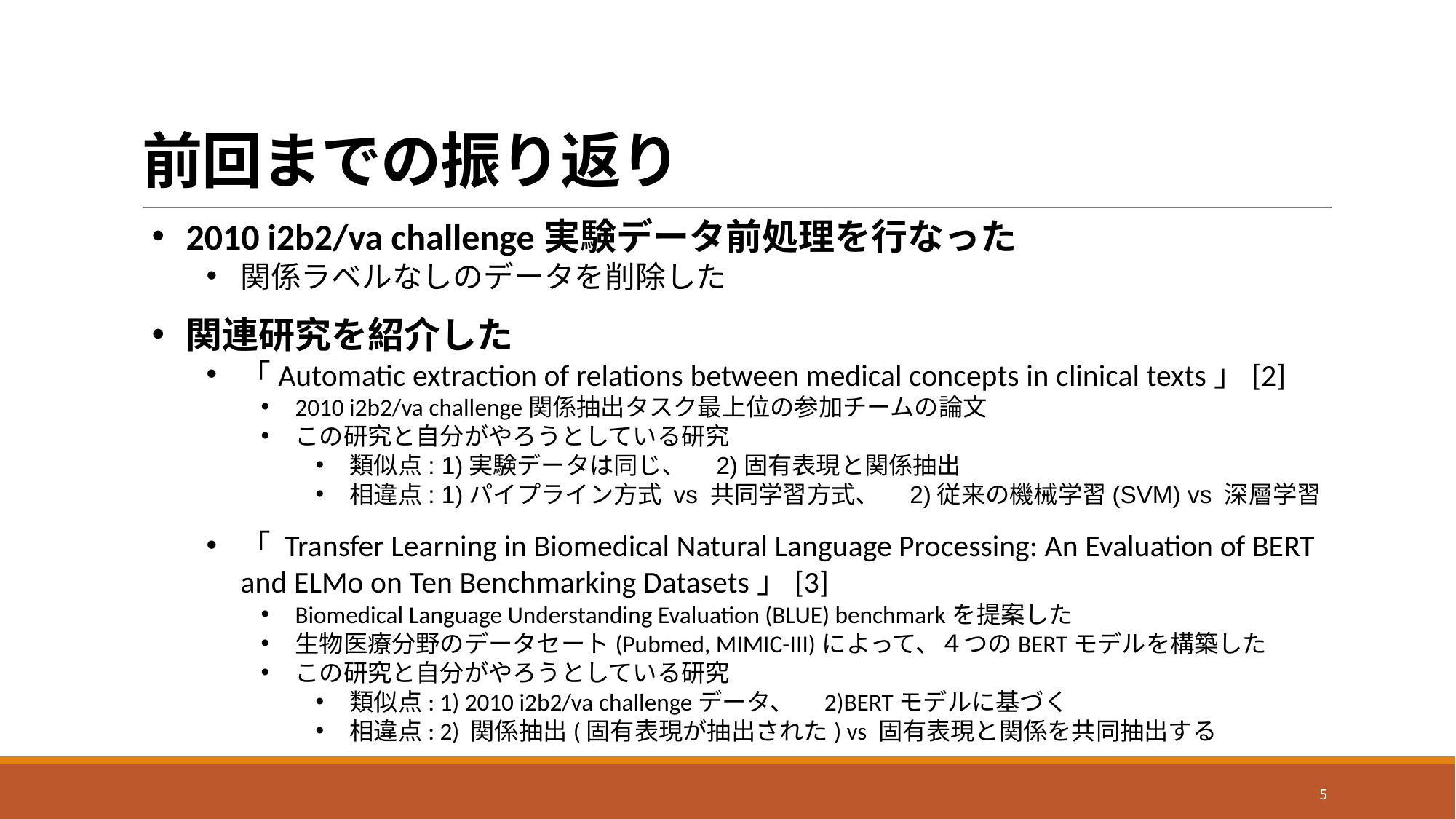

# 前回までの振り返り
2010 i2b2/va challenge実験データ前処理を行なった
関係ラベルなしのデータを削除した
関連研究を紹介した
「Automatic extraction of relations between medical concepts in clinical texts」[2]
2010 i2b2/va challenge関係抽出タスク最上位の参加チームの論文
この研究と自分がやろうとしている研究
類似点: 1)実験データは同じ、　2)固有表現と関係抽出
相違点: 1)パイプライン方式 vs 共同学習方式、　2)従来の機械学習(SVM) vs 深層学習
「 Transfer Learning in Biomedical Natural Language Processing: An Evaluation of BERT and ELMo on Ten Benchmarking Datasets」[3]
Biomedical Language Understanding Evaluation (BLUE) benchmarkを提案した
生物医療分野のデータセート(Pubmed, MIMIC-III)によって、４つのBERTモデルを構築した
この研究と自分がやろうとしている研究
類似点: 1) 2010 i2b2/va challengeデータ、　2)BERTモデルに基づく
相違点: 2) 関係抽出(固有表現が抽出された) vs 固有表現と関係を共同抽出する
5